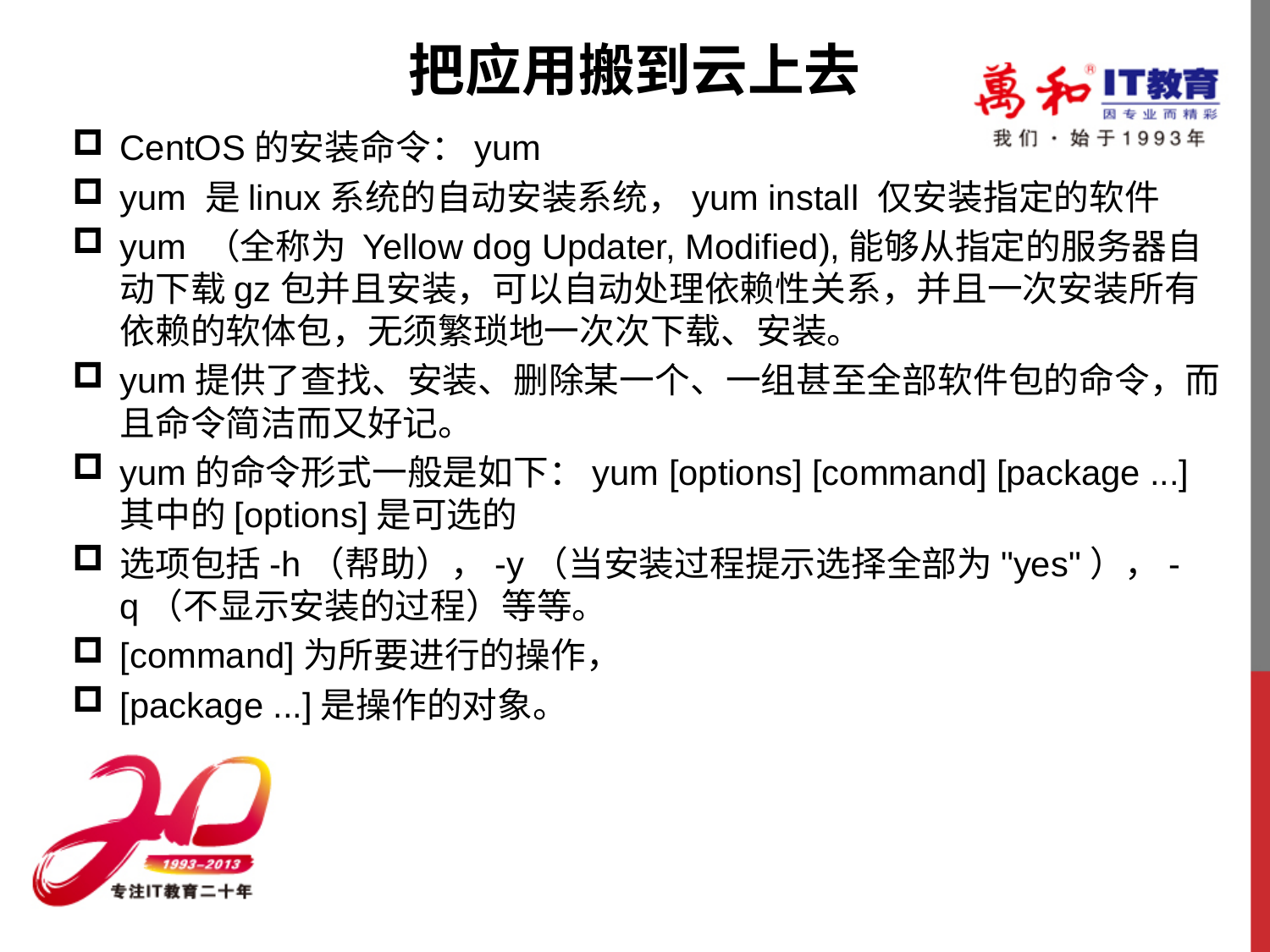

# 把应用搬到云上去
CentOS的安装命令：yum
yum 是linux系统的自动安装系统，yum install 仅安装指定的软件
yum （全称为 Yellow dog Updater, Modified),能够从指定的服务器自动下载gz包并且安装，可以自动处理依赖性关系，并且一次安装所有依赖的软体包，无须繁琐地一次次下载、安装。
yum提供了查找、安装、删除某一个、一组甚至全部软件包的命令，而且命令简洁而又好记。
yum的命令形式一般是如下：yum [options] [command] [package ...]
其中的[options]是可选的
选项包括-h（帮助），-y（当安装过程提示选择全部为"yes"），-q（不显示安装的过程）等等。
[command]为所要进行的操作，
[package ...]是操作的对象。